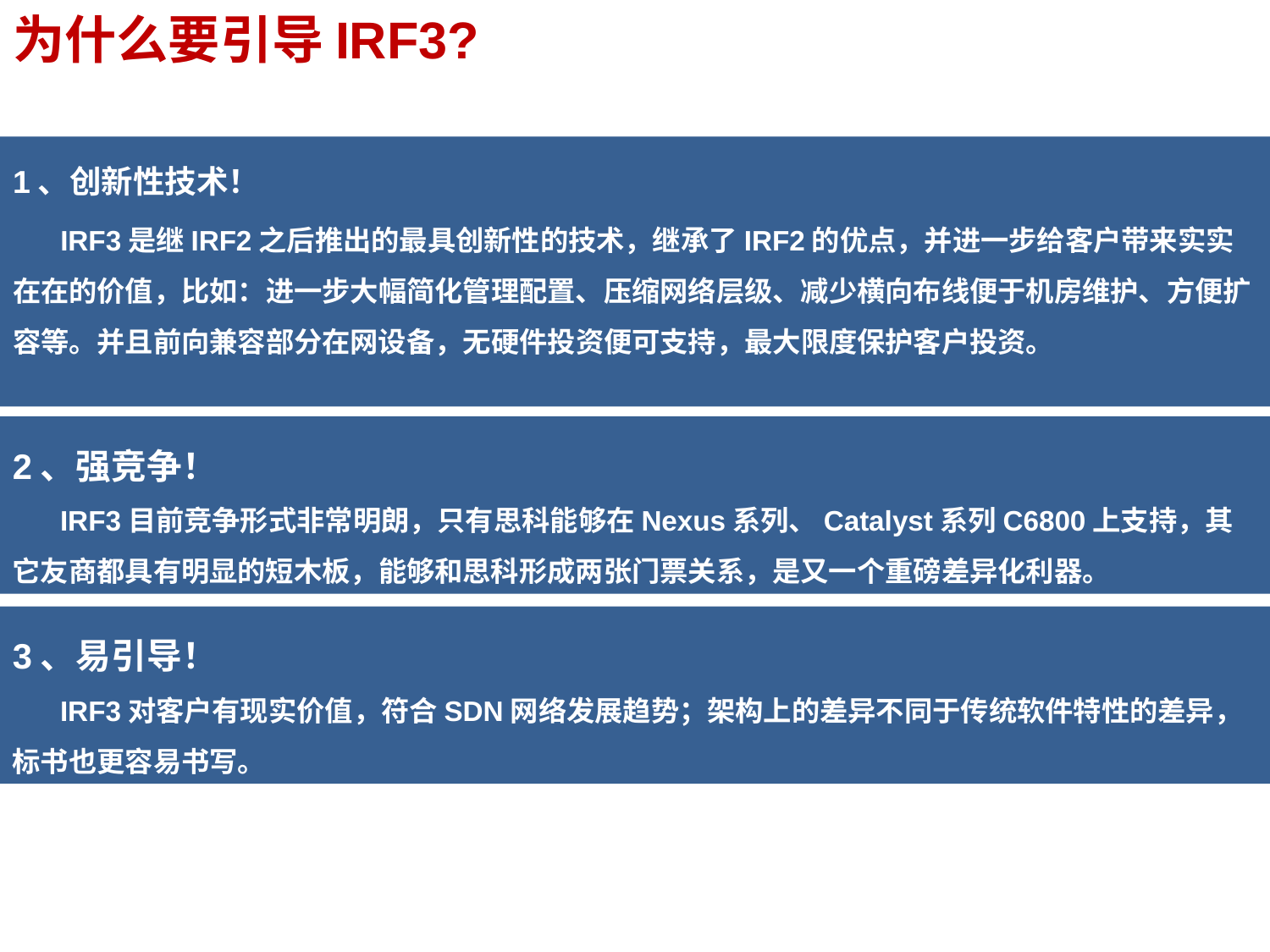

# 为什么要引导IRF3?
1、创新性技术！
IRF3是继IRF2之后推出的最具创新性的技术，继承了IRF2的优点，并进一步给客户带来实实在在的价值，比如：进一步大幅简化管理配置、压缩网络层级、减少横向布线便于机房维护、方便扩容等。并且前向兼容部分在网设备，无硬件投资便可支持，最大限度保护客户投资。
2、强竞争！
IRF3目前竞争形式非常明朗，只有思科能够在Nexus系列、Catalyst系列C6800上支持，其它友商都具有明显的短木板，能够和思科形成两张门票关系，是又一个重磅差异化利器。
3、易引导！
IRF3对客户有现实价值，符合SDN网络发展趋势；架构上的差异不同于传统软件特性的差异，标书也更容易书写。